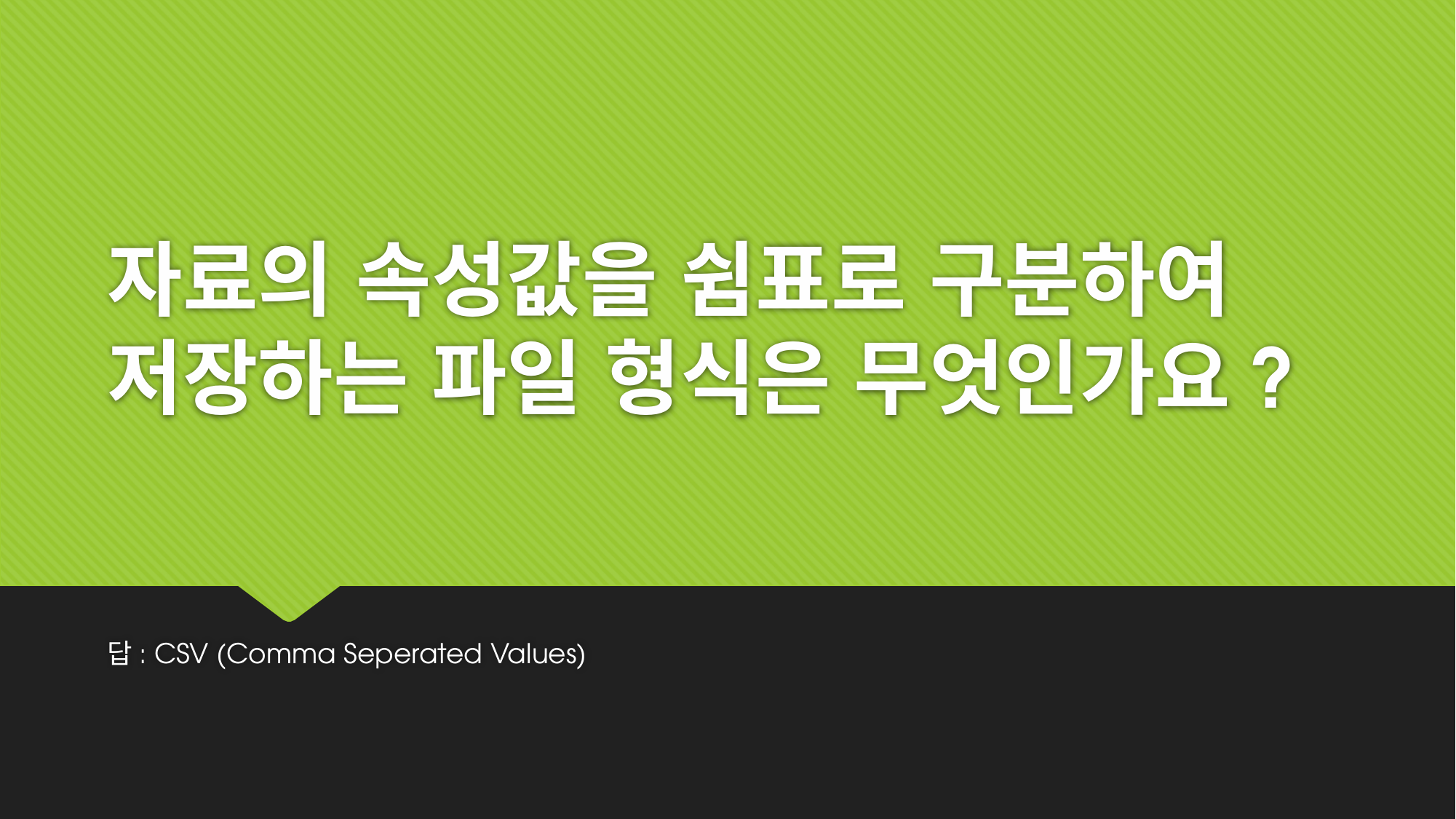

# 자료의 속성값을 쉼표로 구분하여 저장하는 파일 형식은 무엇인가요?
답: CSV (Comma Seperated Values)